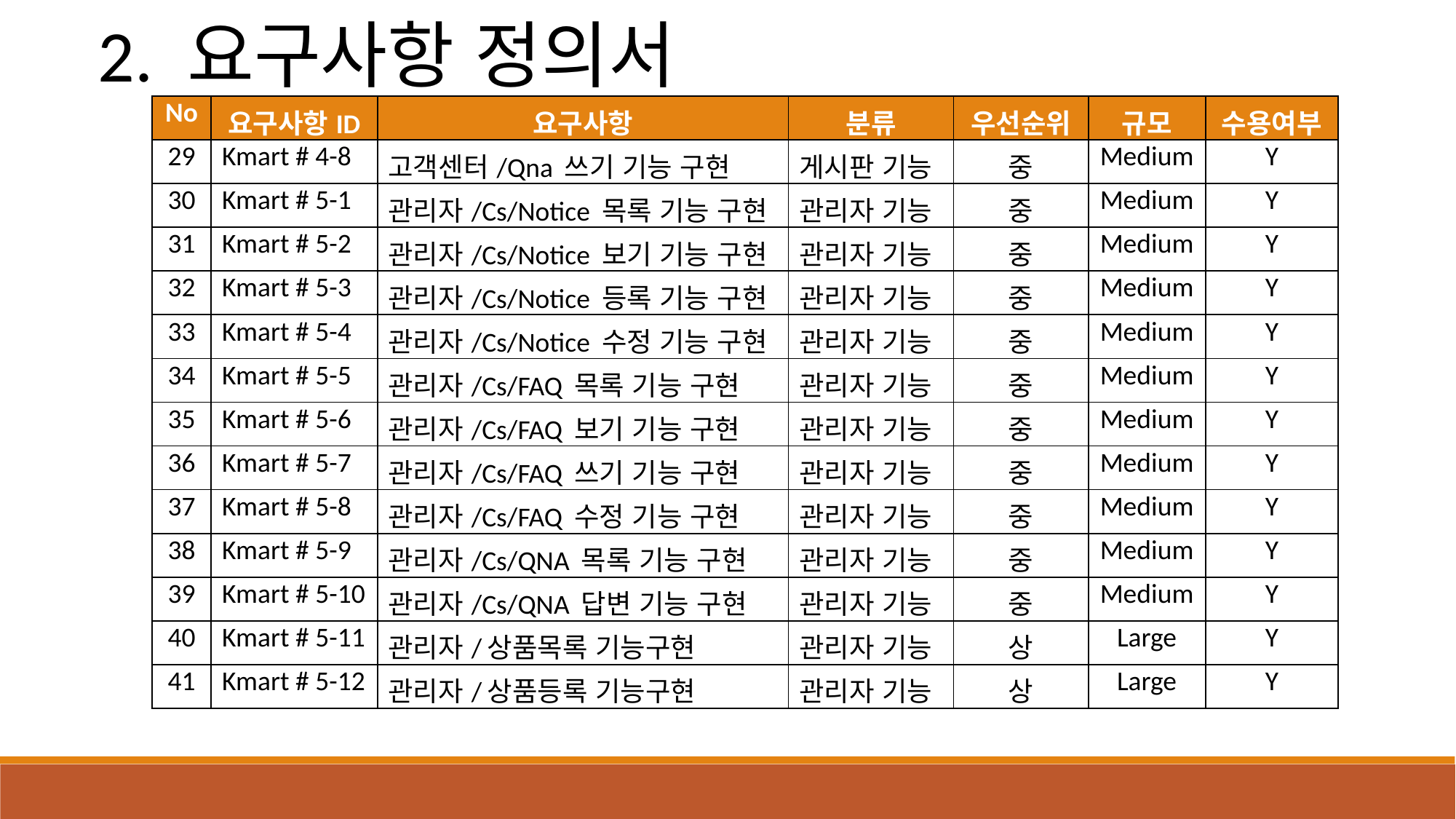

2. 요구사항 정의서
| No | 요구사항ID | 요구사항 | 분류 | 우선순위 | 규모 | 수용여부 |
| --- | --- | --- | --- | --- | --- | --- |
| 29 | Kmart # 4-8 | 고객센터/Qna 쓰기 기능 구현 | 게시판 기능 | 중 | Medium | Y |
| 30 | Kmart # 5-1 | 관리자/Cs/Notice 목록 기능 구현 | 관리자 기능 | 중 | Medium | Y |
| 31 | Kmart # 5-2 | 관리자/Cs/Notice 보기 기능 구현 | 관리자 기능 | 중 | Medium | Y |
| 32 | Kmart # 5-3 | 관리자/Cs/Notice 등록 기능 구현 | 관리자 기능 | 중 | Medium | Y |
| 33 | Kmart # 5-4 | 관리자/Cs/Notice 수정 기능 구현 | 관리자 기능 | 중 | Medium | Y |
| 34 | Kmart # 5-5 | 관리자/Cs/FAQ 목록 기능 구현 | 관리자 기능 | 중 | Medium | Y |
| 35 | Kmart # 5-6 | 관리자/Cs/FAQ 보기 기능 구현 | 관리자 기능 | 중 | Medium | Y |
| 36 | Kmart # 5-7 | 관리자/Cs/FAQ 쓰기 기능 구현 | 관리자 기능 | 중 | Medium | Y |
| 37 | Kmart # 5-8 | 관리자/Cs/FAQ 수정 기능 구현 | 관리자 기능 | 중 | Medium | Y |
| 38 | Kmart # 5-9 | 관리자/Cs/QNA 목록 기능 구현 | 관리자 기능 | 중 | Medium | Y |
| 39 | Kmart # 5-10 | 관리자/Cs/QNA 답변 기능 구현 | 관리자 기능 | 중 | Medium | Y |
| 40 | Kmart # 5-11 | 관리자/상품목록 기능구현 | 관리자 기능 | 상 | Large | Y |
| 41 | Kmart # 5-12 | 관리자/상품등록 기능구현 | 관리자 기능 | 상 | Large | Y |